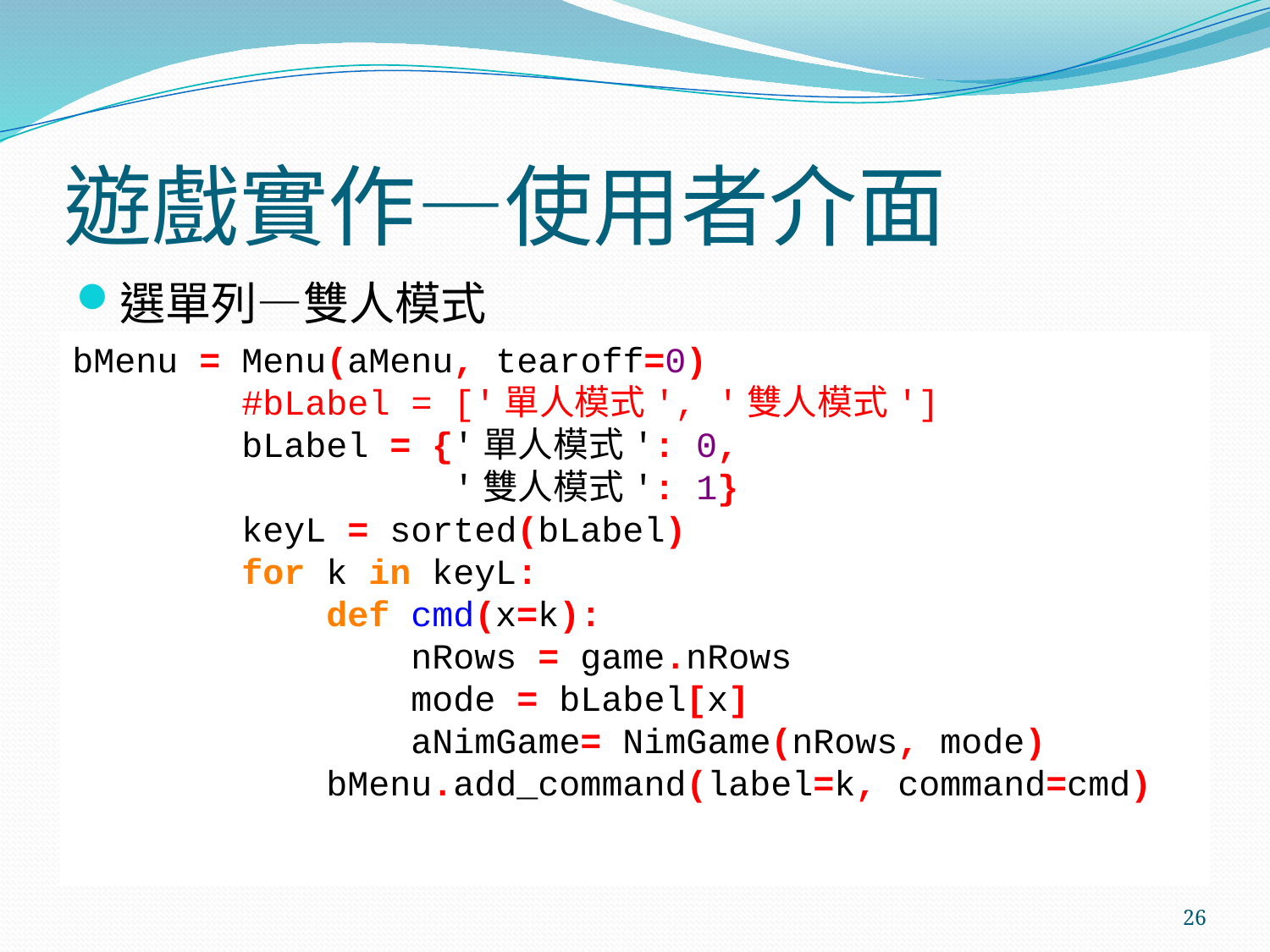

# 遊戲實作—使用者介面
選單列—雙人模式
bMenu = Menu(aMenu, tearoff=0)
        #bLabel = ['單人模式', '雙人模式']
        bLabel = {'單人模式': 0,
                  '雙人模式': 1}
        keyL = sorted(bLabel)
        for k in keyL:
            def cmd(x=k):
                nRows = game.nRows
                mode = bLabel[x]
                aNimGame= NimGame(nRows, mode)
            bMenu.add_command(label=k, command=cmd)

26